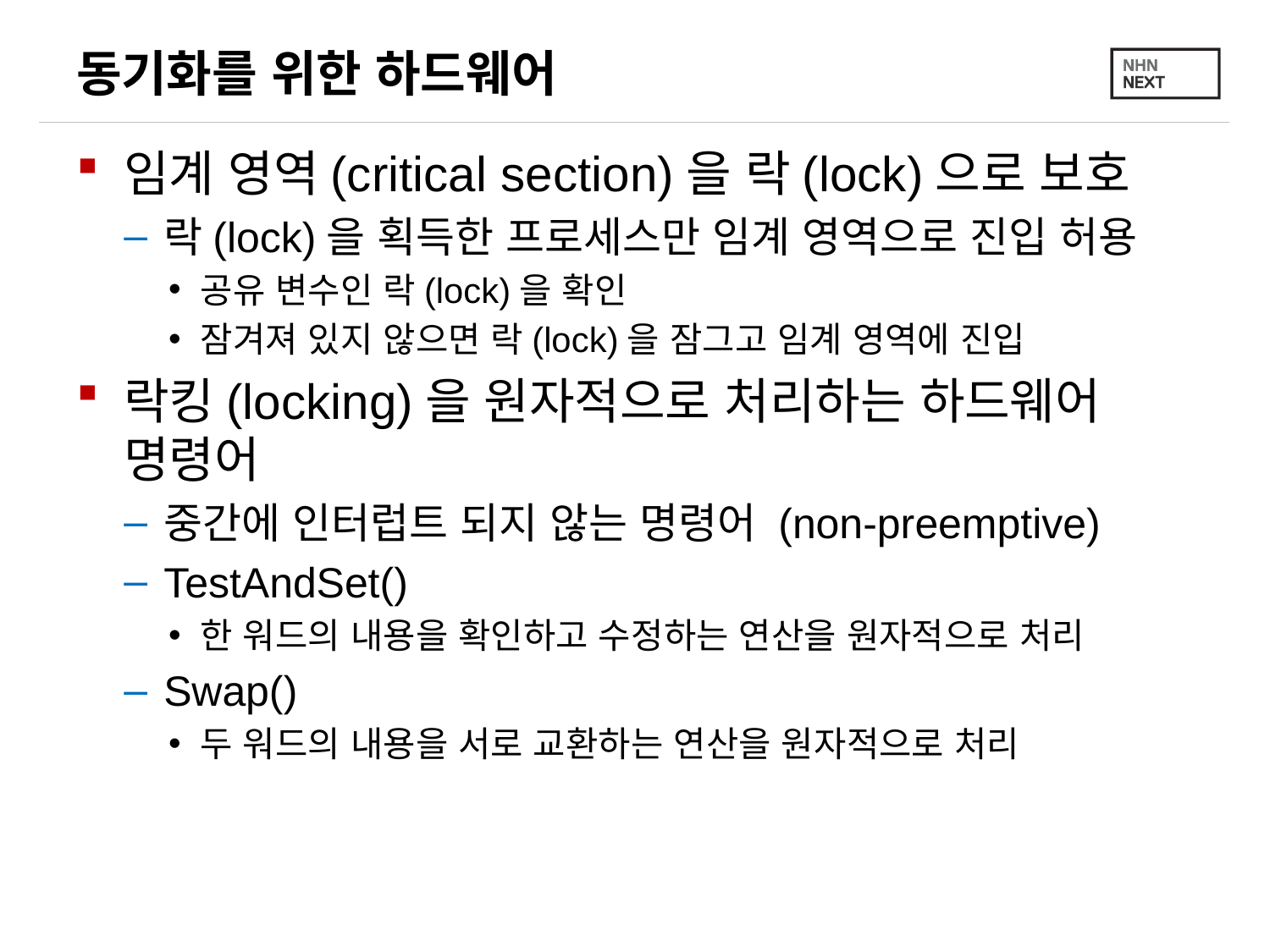

# 동기화를 위한 하드웨어
임계 영역(critical section)을 락(lock)으로 보호
락(lock)을 획득한 프로세스만 임계 영역으로 진입 허용
공유 변수인 락(lock)을 확인
잠겨져 있지 않으면 락(lock)을 잠그고 임계 영역에 진입
락킹(locking)을 원자적으로 처리하는 하드웨어 명령어
중간에 인터럽트 되지 않는 명령어 (non-preemptive)
TestAndSet()
한 워드의 내용을 확인하고 수정하는 연산을 원자적으로 처리
Swap()
두 워드의 내용을 서로 교환하는 연산을 원자적으로 처리